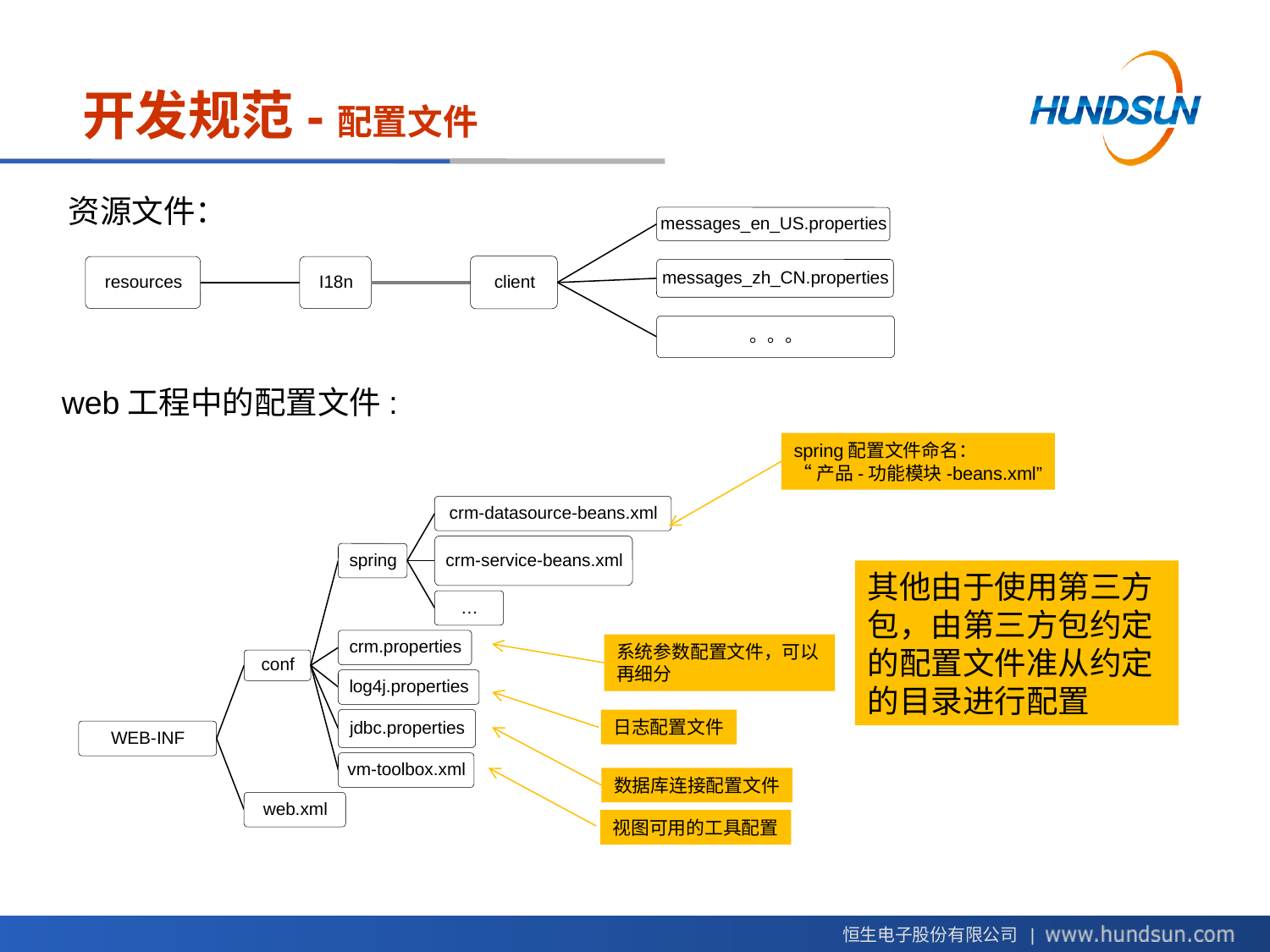

# 开发规范-配置文件
资源文件：
resources

I18n

client

messages_en_US.properties

messages_zh_CN.properties

。。。
web工程中的配置文件:
spring配置文件命名：
“产品-功能模块-beans.xml”
WEB-INF

conf

spring

crm-datasource-beans.xml

crm-service-beans.xml

…

crm.properties

log4j.properties

jdbc.properties

vm-toolbox.xml

web.xml
其他由于使用第三方包，由第三方包约定的配置文件准从约定的目录进行配置
系统参数配置文件，可以再细分
日志配置文件
数据库连接配置文件
视图可用的工具配置